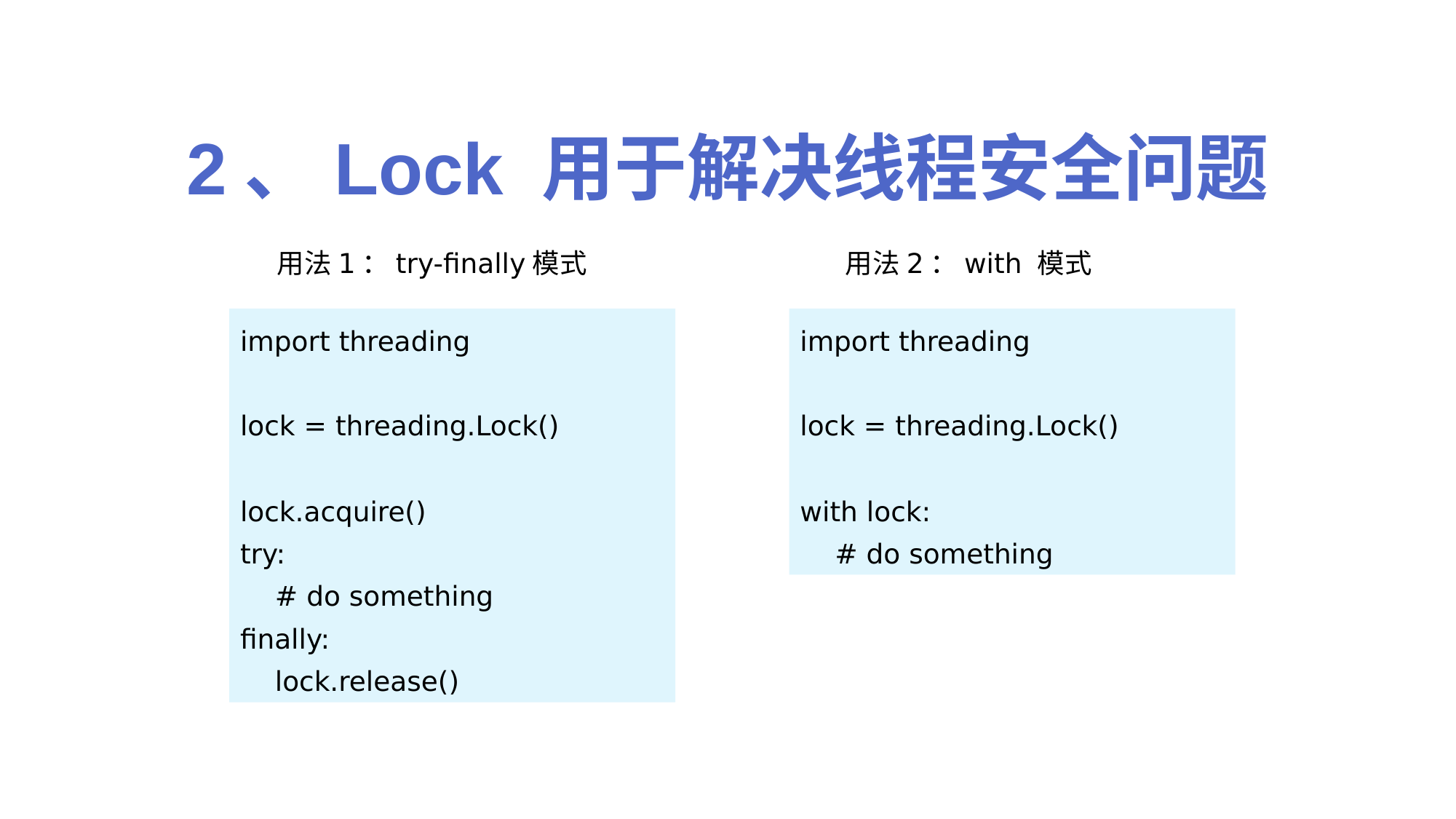

2、Lock 用于解决线程安全问题
用法1：try-finally模式
用法2：with 模式
import threading

lock = threading.Lock()

lock.acquire()
try:
    # do something
finally:
    lock.release()
import threading

lock = threading.Lock()

with lock:
    # do something